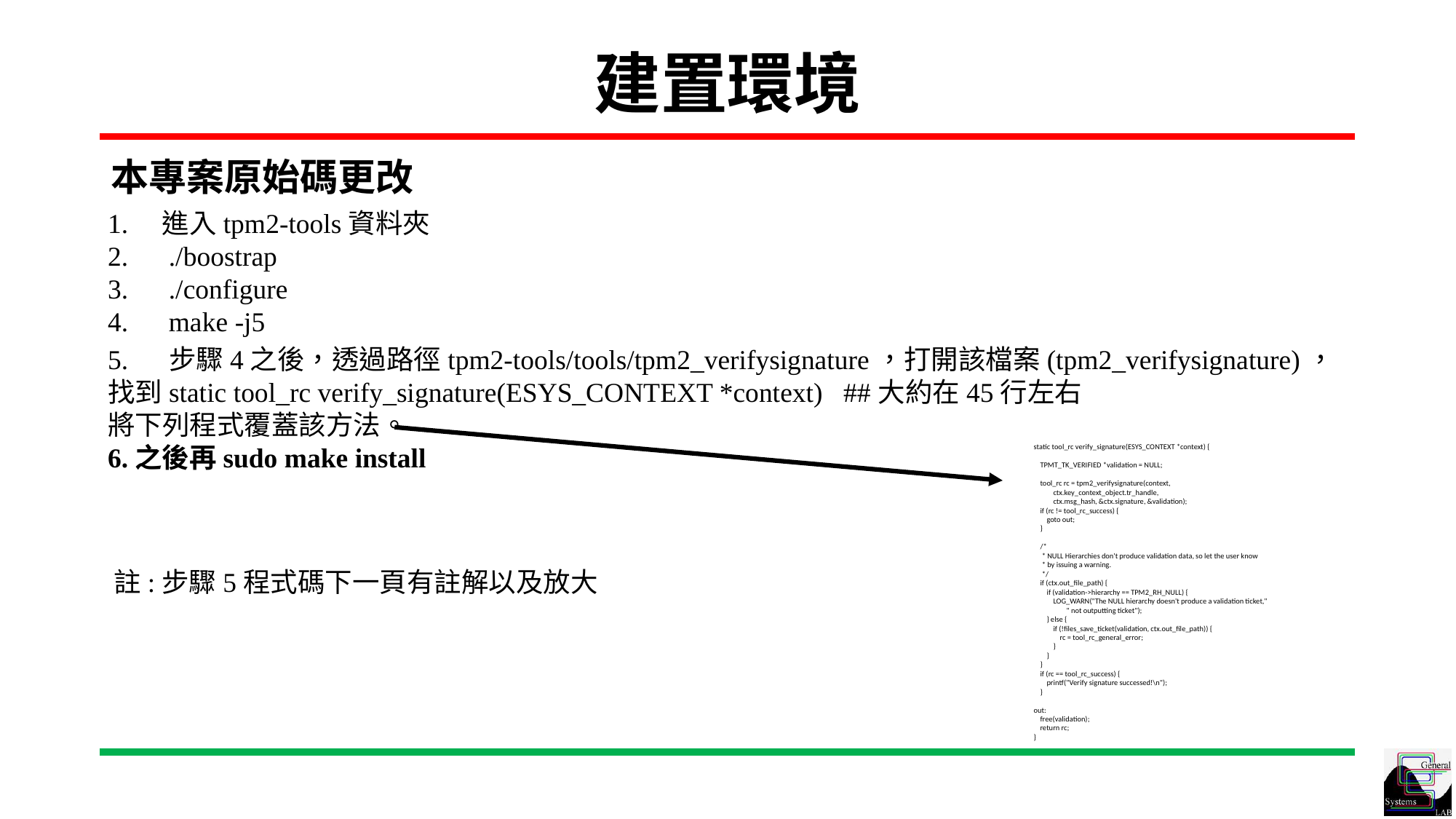

# 建置環境
本專案原始碼更改

1.　進入tpm2-tools資料夾
2.　./boostrap
3.　./configure
4.　make -j5

5. 　步驟4之後，透過路徑tpm2-tools/tools/tpm2_verifysignature，打開該檔案(tpm2_verifysignature)，
找到static tool_rc verify_signature(ESYS_CONTEXT *context)   ##大約在45行左右
將下列程式覆蓋該方法。
6.之後再sudo make install
static tool_rc verify_signature(ESYS_CONTEXT *context) {
    TPMT_TK_VERIFIED *validation = NULL;
    tool_rc rc = tpm2_verifysignature(context,
            ctx.key_context_object.tr_handle,
            ctx.msg_hash, &ctx.signature, &validation);
    if (rc != tool_rc_success) {
        goto out;
    }
    /*
     * NULL Hierarchies don't produce validation data, so let the user know
     * by issuing a warning.
     */
    if (ctx.out_file_path) {
        if (validation->hierarchy == TPM2_RH_NULL) {
            LOG_WARN("The NULL hierarchy doesn't produce a validation ticket,"
                    " not outputting ticket");
        } else {
            if (!files_save_ticket(validation, ctx.out_file_path)) {
                rc = tool_rc_general_error;
            }
        }
    }
    if (rc == tool_rc_success) {
        printf("Verify signature successed!\n");
    }

out:
    free(validation);
    return rc;
}
註:步驟5程式碼下一頁有註解以及放大